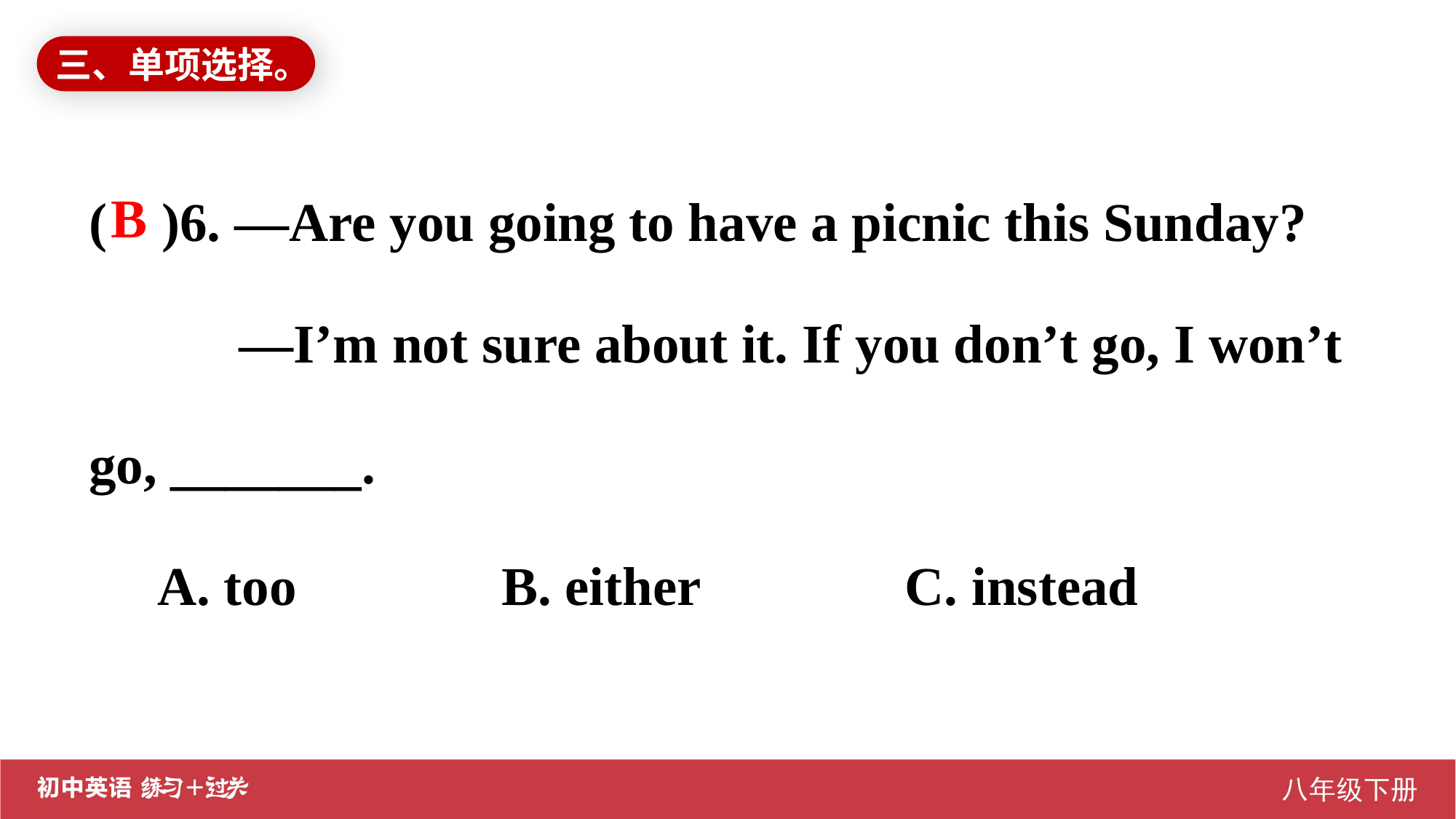

三、单项选择。
(    )6. —Are you going to have a picnic this Sunday?
           —I’m not sure about it. If you don’t go, I won’t go, _______.
     A. too               B. either               C. instead
B